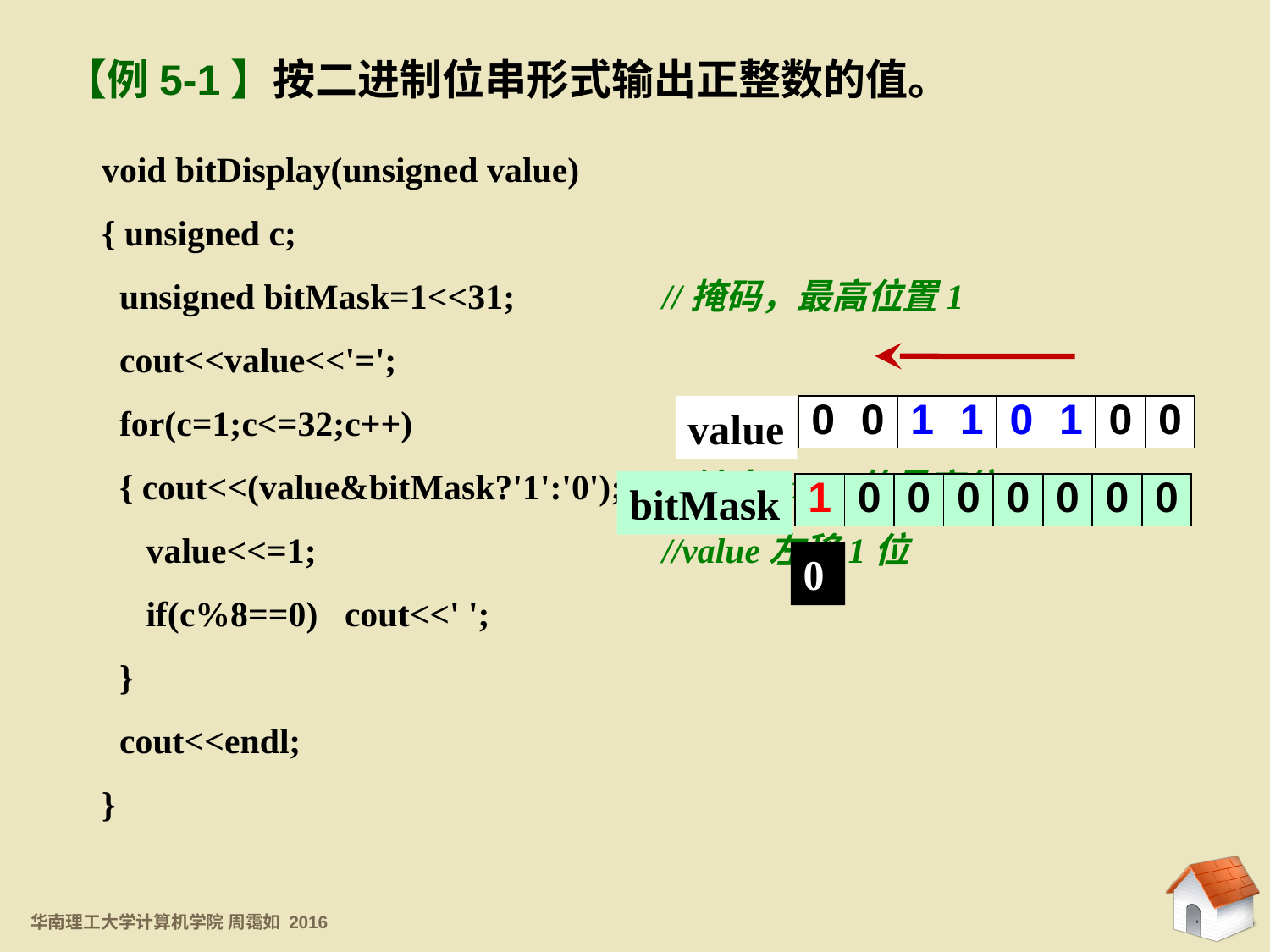

【例5-1】按二进制位串形式输出正整数的值。
void bitDisplay(unsigned value)
{ unsigned c;
  unsigned bitMask=1<<31;		//掩码，最高位置1
  cout<<value<<'=';
  for(c=1;c<=32;c++)
  { cout<<(value&bitMask?'1':'0');	//输出value的最高位
     value<<=1;			//value左移1位
     if(c%8==0)   cout<<' ';
  }
  cout<<endl;
}
value
| 0 | 0 | 1 | 1 | 0 | 1 | 0 | 0 |
| --- | --- | --- | --- | --- | --- | --- | --- |
bitMask
| 1 | 0 | 0 | 0 | 0 | 0 | 0 | 0 |
| --- | --- | --- | --- | --- | --- | --- | --- |
0